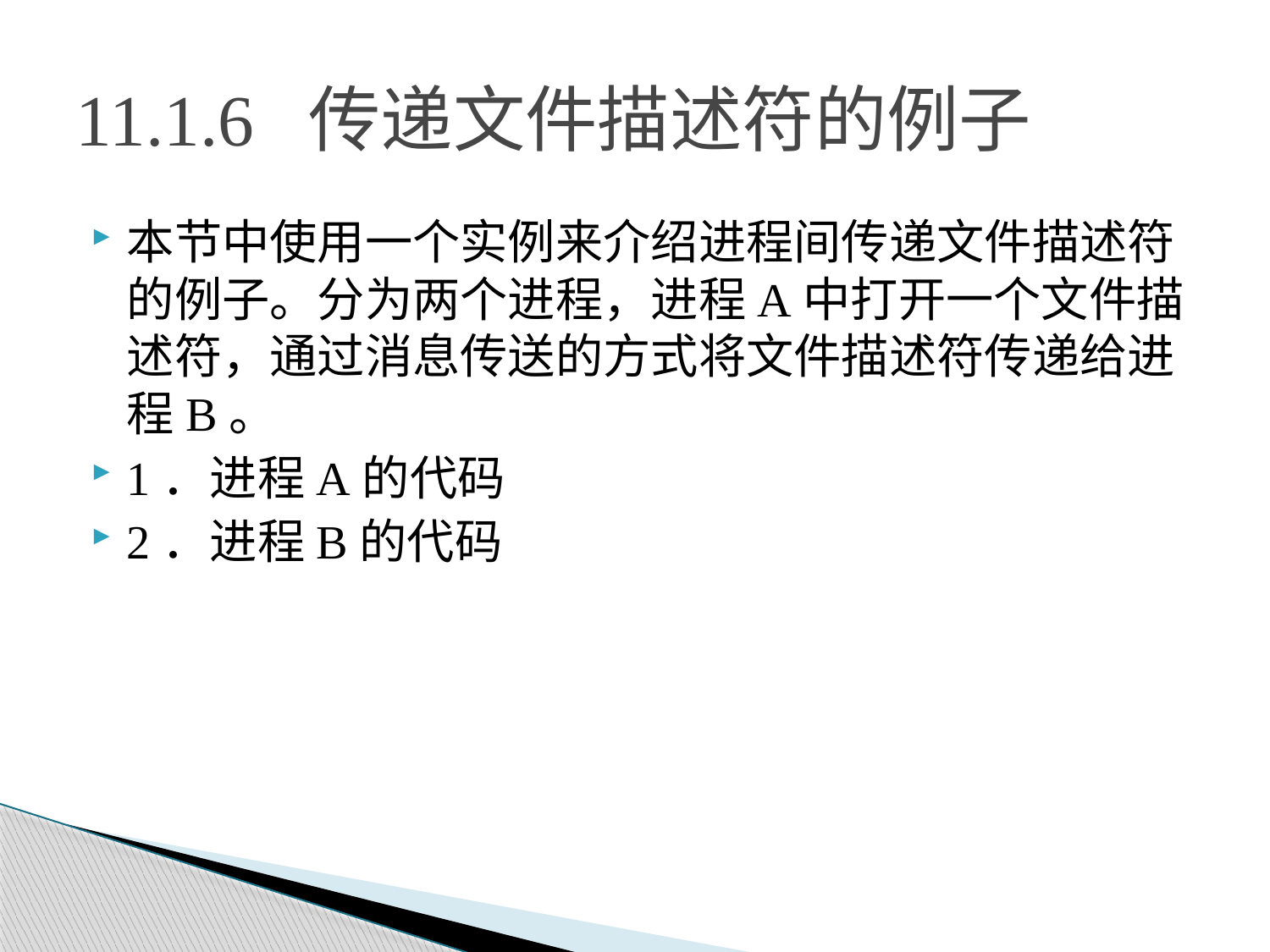

# 11.1.6  传递文件描述符的例子
本节中使用一个实例来介绍进程间传递文件描述符的例子。分为两个进程，进程A中打开一个文件描述符，通过消息传送的方式将文件描述符传递给进程B。
1．进程A的代码
2．进程B的代码